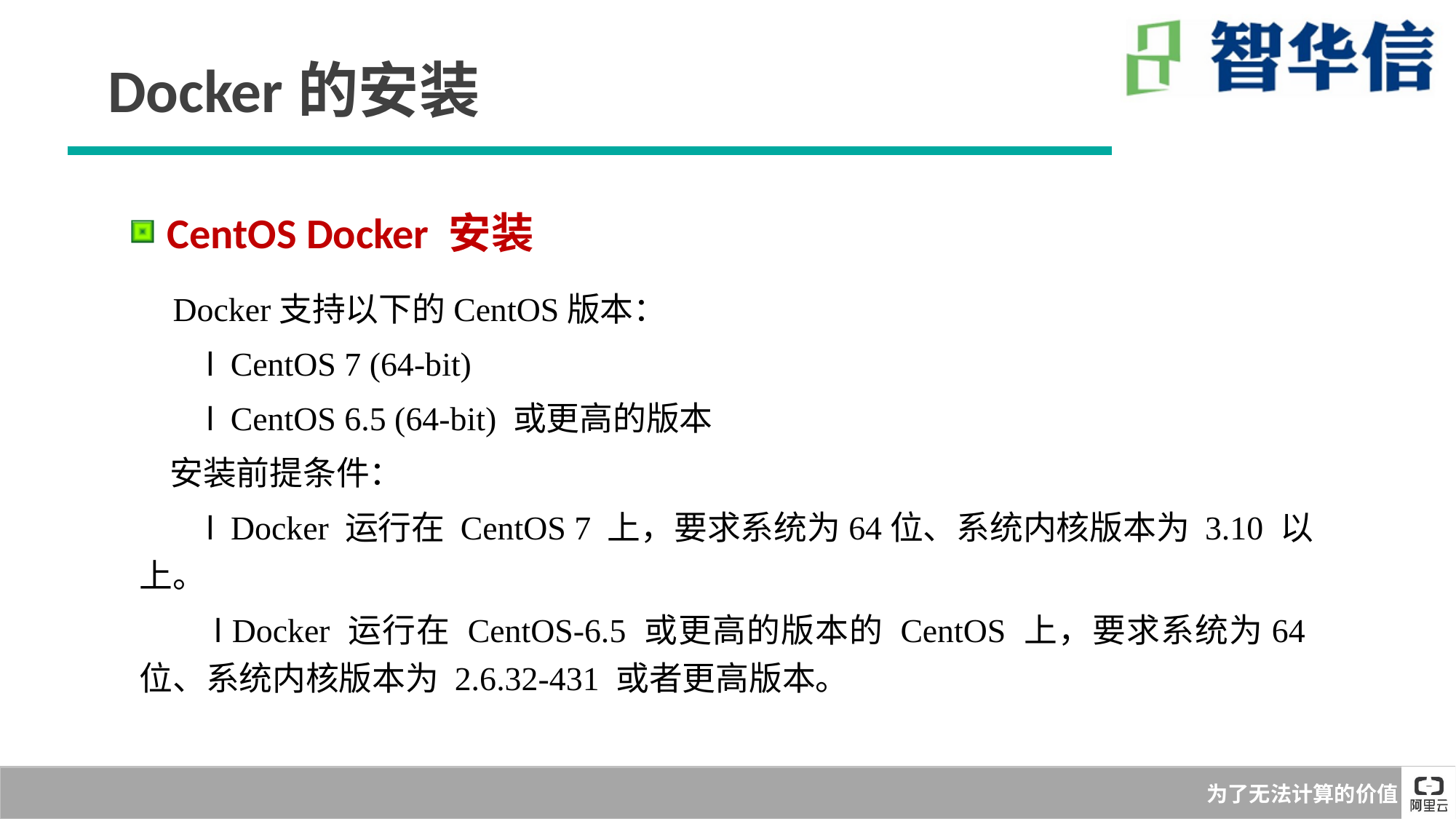

Docker的安装
 CentOS Docker 安装
    Docker支持以下的CentOS版本：
        l  CentOS 7 (64-bit)
        l  CentOS 6.5 (64-bit) 或更高的版本
   安装前提条件：
        l  Docker 运行在 CentOS 7 上，要求系统为64位、系统内核版本为 3.10 以上。
        l Docker 运行在 CentOS-6.5 或更高的版本的 CentOS 上，要求系统为64位、系统内核版本为 2.6.32-431 或者更高版本。